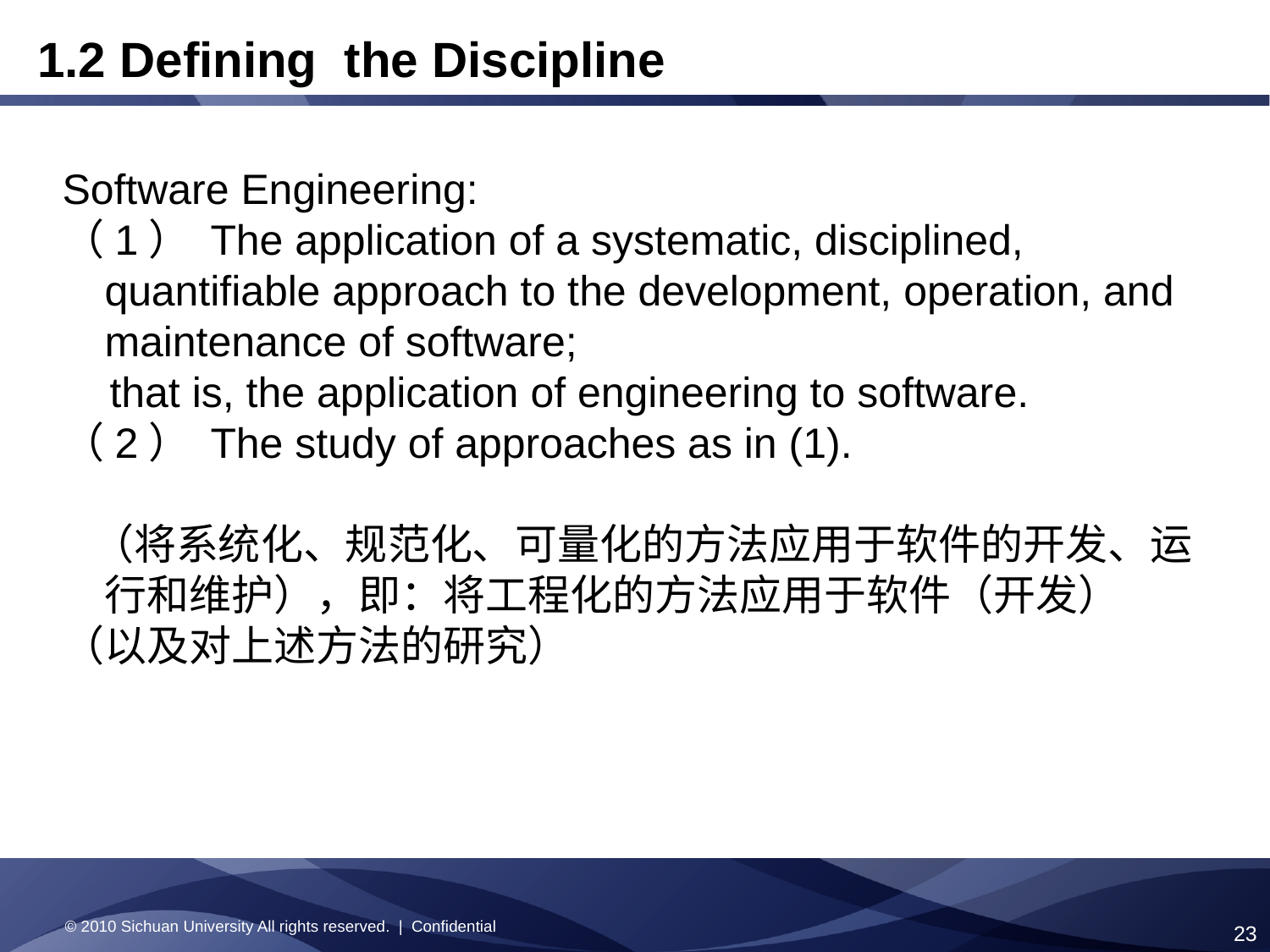

1.2 Defining  the Discipline
Software Engineering:
（1） The application of a systematic, disciplined, quantifiable approach to the development, operation, and maintenance of software;
    that is, the application of engineering to software.
（2） The study of approaches as in (1).

  （将系统化、规范化、可量化的方法应用于软件的开发、运行和维护），即：将工程化的方法应用于软件（开发）
（以及对上述方法的研究）

© 2010 Sichuan University All rights reserved.  |  Confidential
23